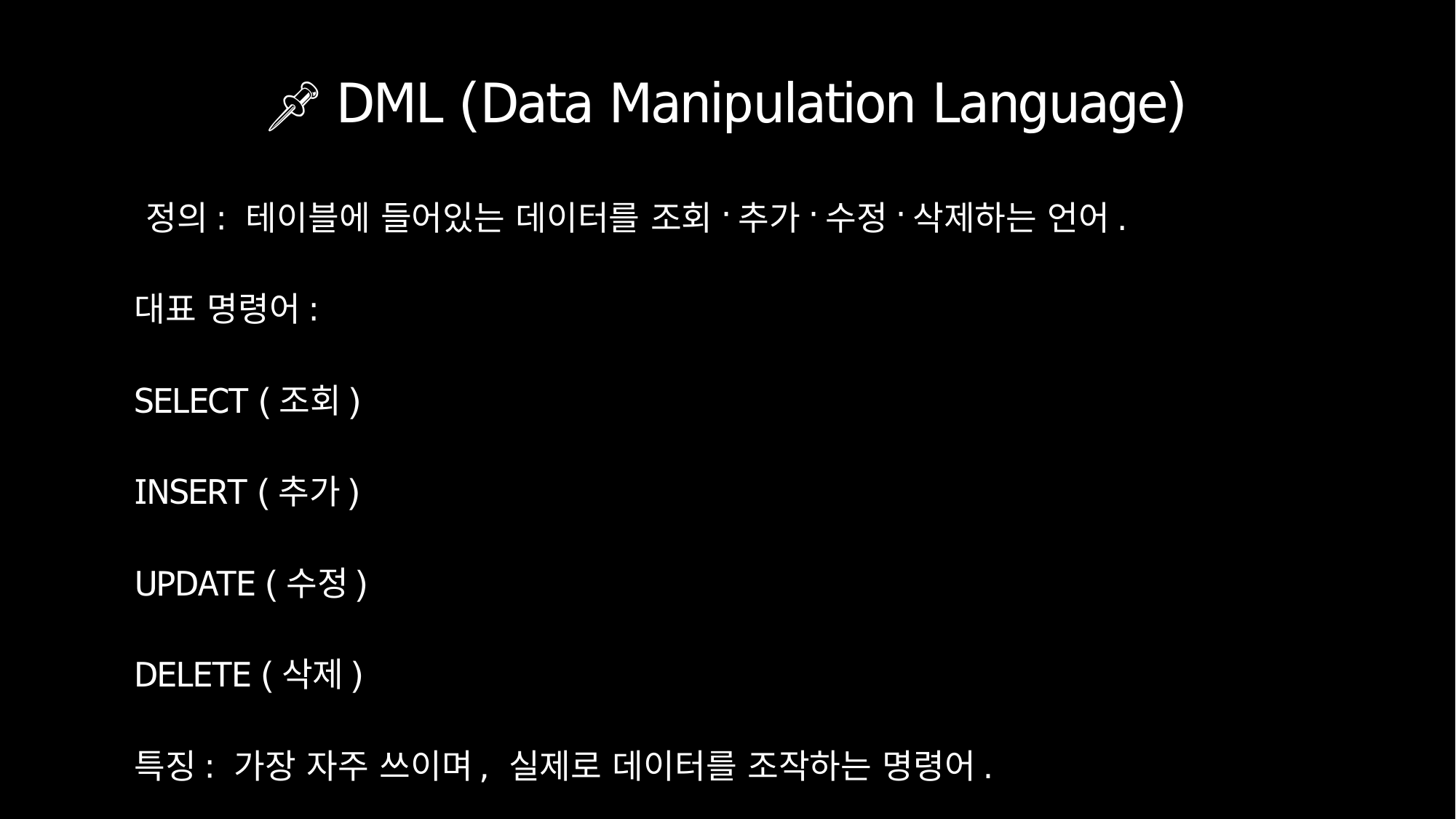

# 📌 DML (Data Manipulation Language)
    정의: 테이블에 들어있는 데이터를 조회·추가·수정·삭제하는 언어.

대표 명령어:

SELECT (조회)

INSERT (추가)

UPDATE (수정)

DELETE (삭제)

특징: 가장 자주 쓰이며, 실제로 데이터를 조작하는 명령어.